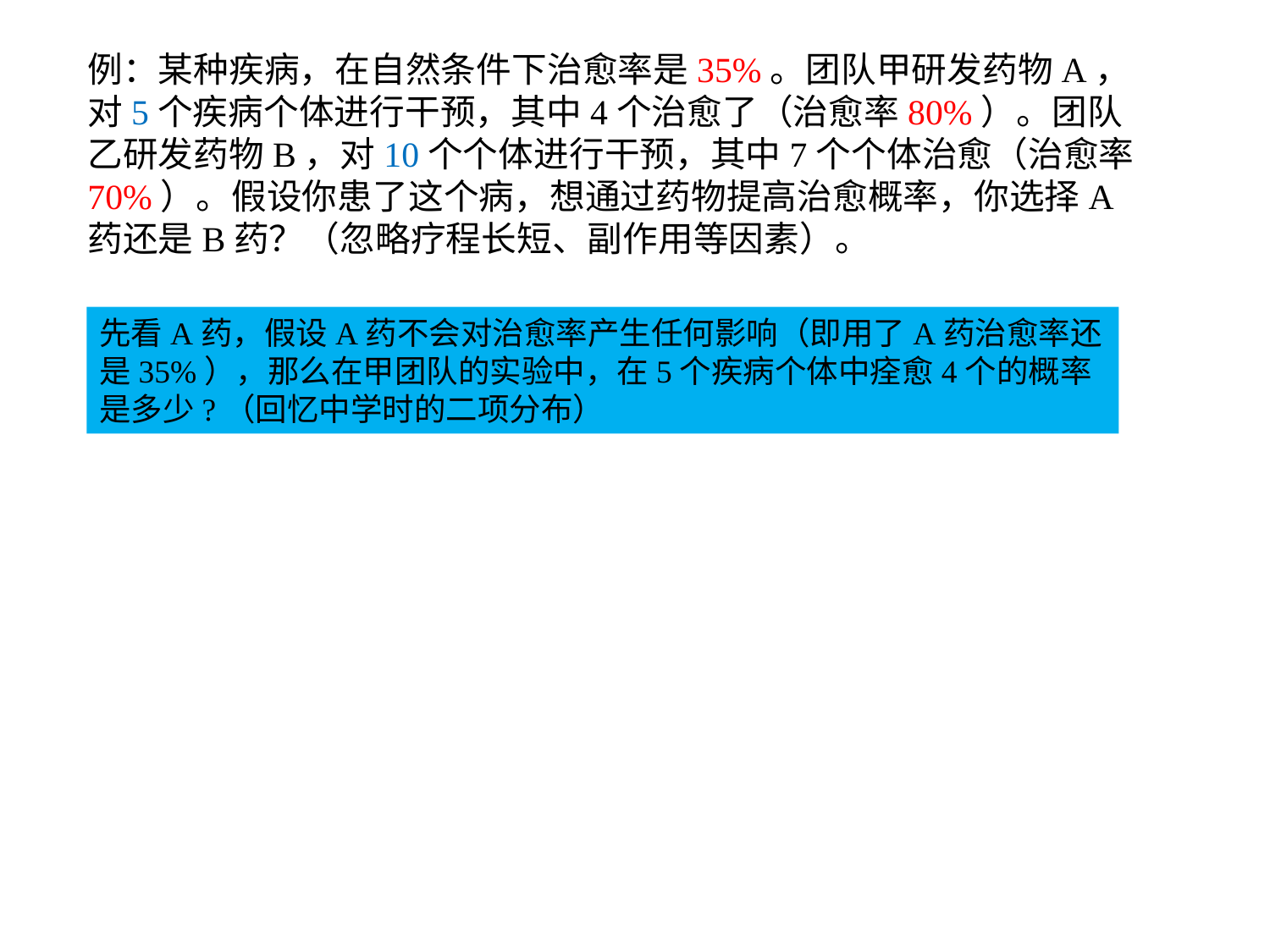

例：某种疾病，在自然条件下治愈率是35%。团队甲研发药物A，对5个疾病个体进行干预，其中4个治愈了（治愈率80%）。团队乙研发药物B，对10个个体进行干预，其中7个个体治愈（治愈率70%）。假设你患了这个病，想通过药物提高治愈概率，你选择A药还是B药？（忽略疗程长短、副作用等因素）。
先看A药，假设A药不会对治愈率产生任何影响（即用了A药治愈率还是35%），那么在甲团队的实验中，在5个疾病个体中痊愈4个的概率是多少?（回忆中学时的二项分布）